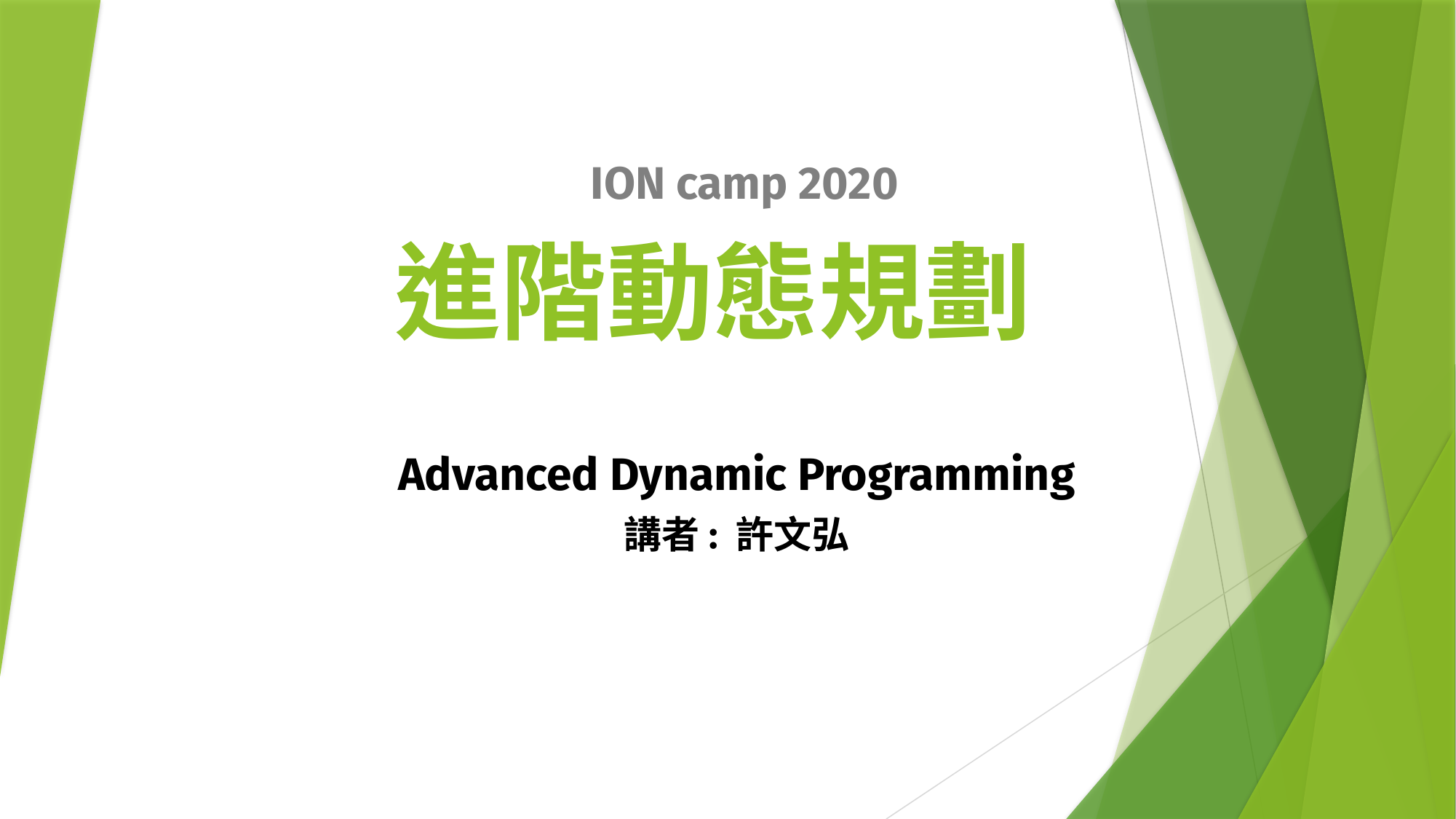

# 進階動態規劃
ION camp 2020
Advanced Dynamic Programming
講者: 許文弘